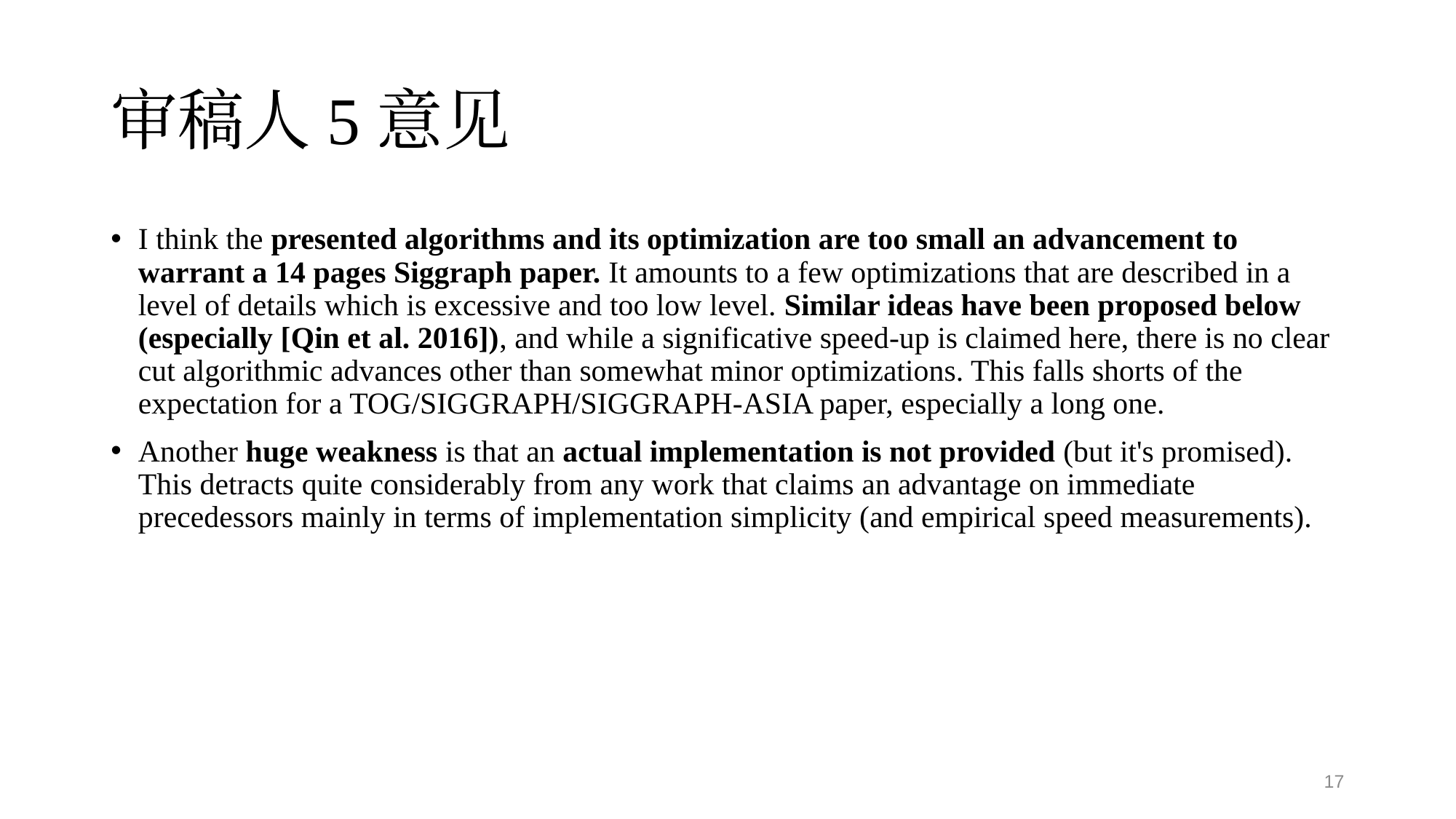

# 审稿人5意见
I think the presented algorithms and its optimization are too small an advancement to warrant a 14 pages Siggraph paper. It amounts to a few optimizations that are described in a level of details which is excessive and too low level. Similar ideas have been proposed below (especially [Qin et al. 2016]), and while a significative speed-up is claimed here, there is no clear cut algorithmic advances other than somewhat minor optimizations. This falls shorts of the expectation for a TOG/SIGGRAPH/SIGGRAPH-ASIA paper, especially a long one.
Another huge weakness is that an actual implementation is not provided (but it's promised). This detracts quite considerably from any work that claims an advantage on immediate precedessors mainly in terms of implementation simplicity (and empirical speed measurements).

17